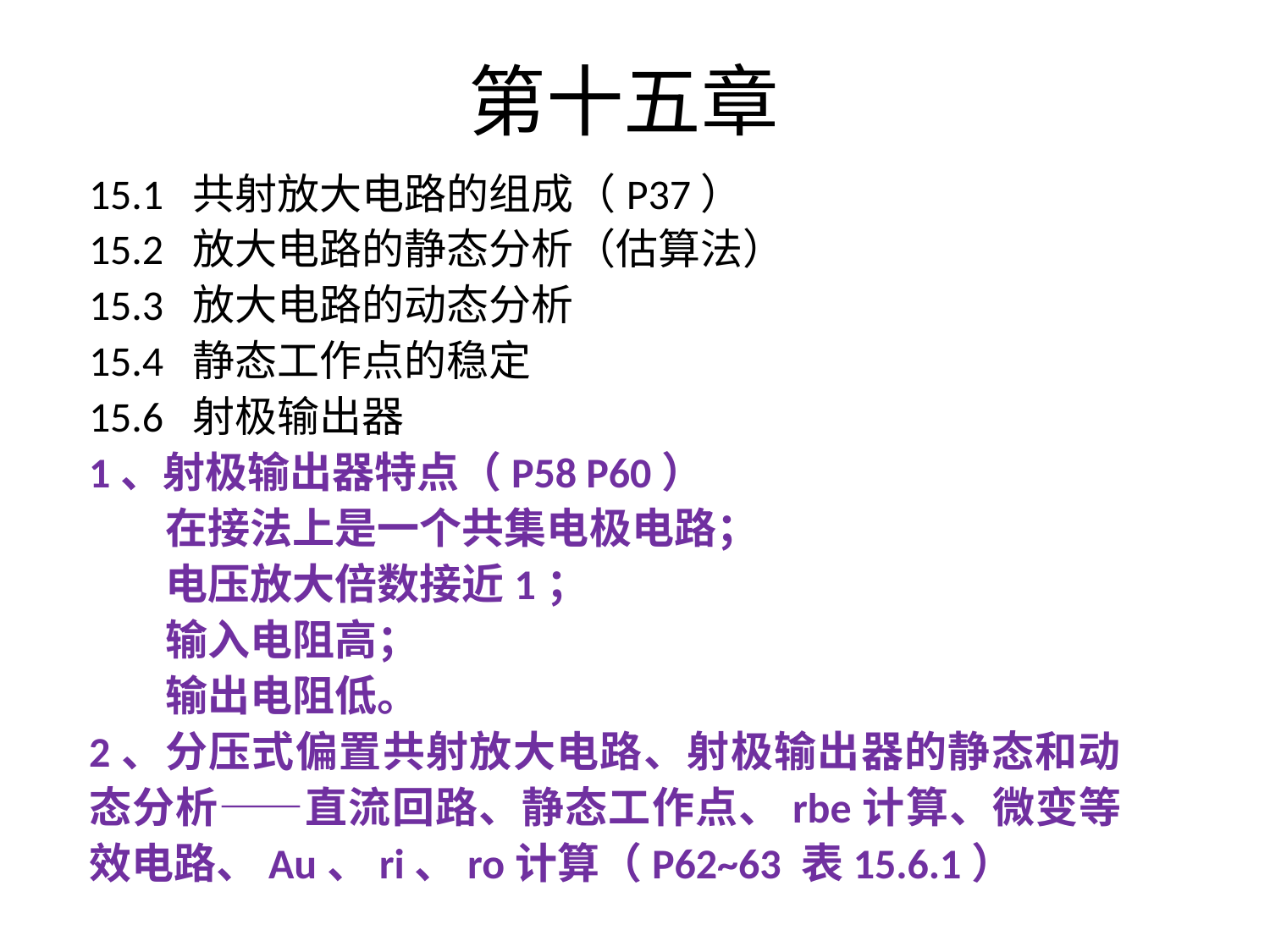

# 第十五章
15.1  共射放大电路的组成（P37）
15.2  放大电路的静态分析（估算法）
15.3  放大电路的动态分析
15.4  静态工作点的稳定
15.6  射极输出器
1、射极输出器特点（P58 P60）
       在接法上是一个共集电极电路；
       电压放大倍数接近1；
       输入电阻高；
       输出电阻低。
2、分压式偏置共射放大电路、射极输出器的静态和动态分析——直流回路、静态工作点、rbe计算、微变等效电路、Au、ri、ro计算（P62~63 表15.6.1）